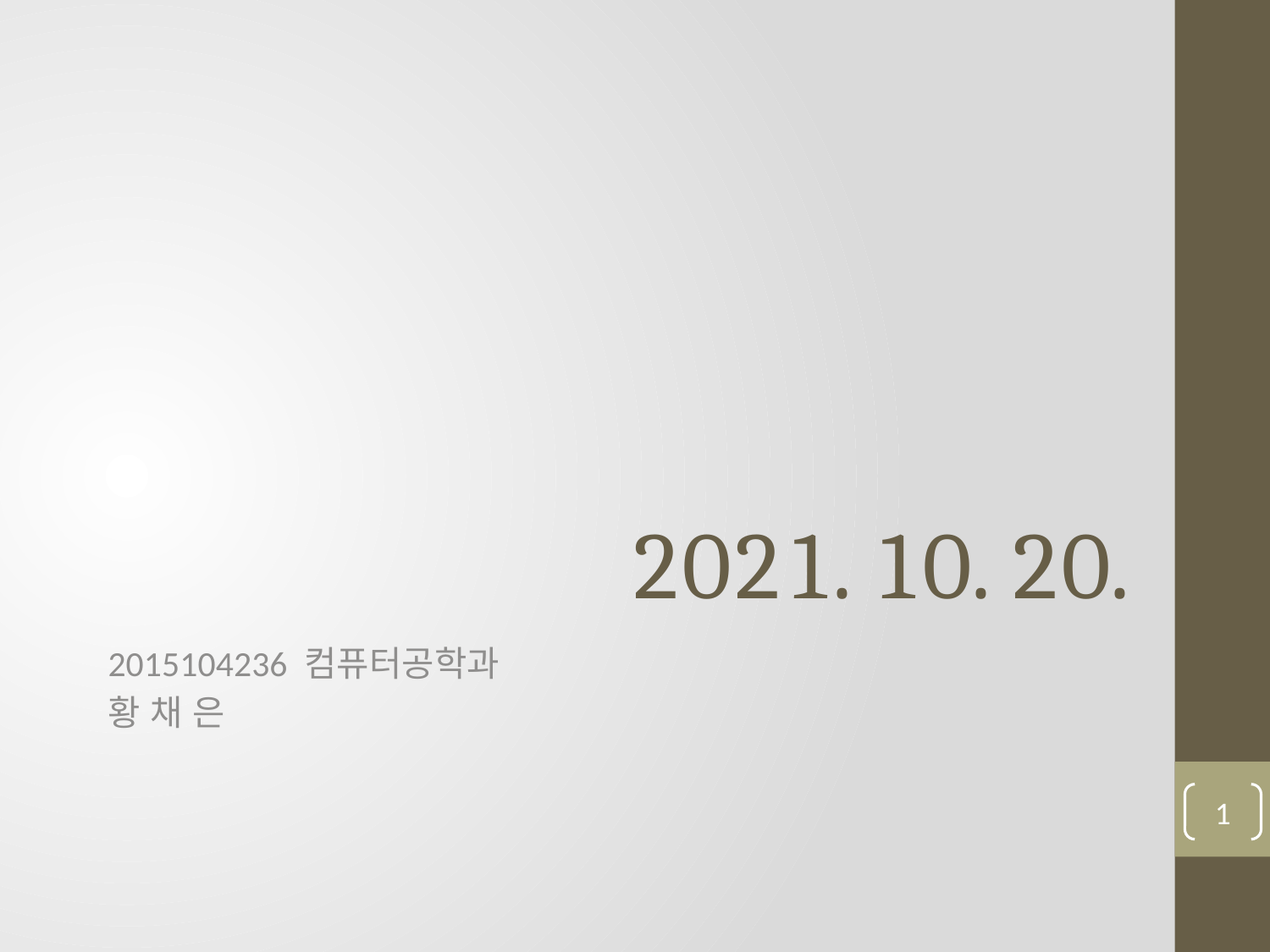

# 2021. 10. 20.
2015104236 컴퓨터공학과
황 채 은

1